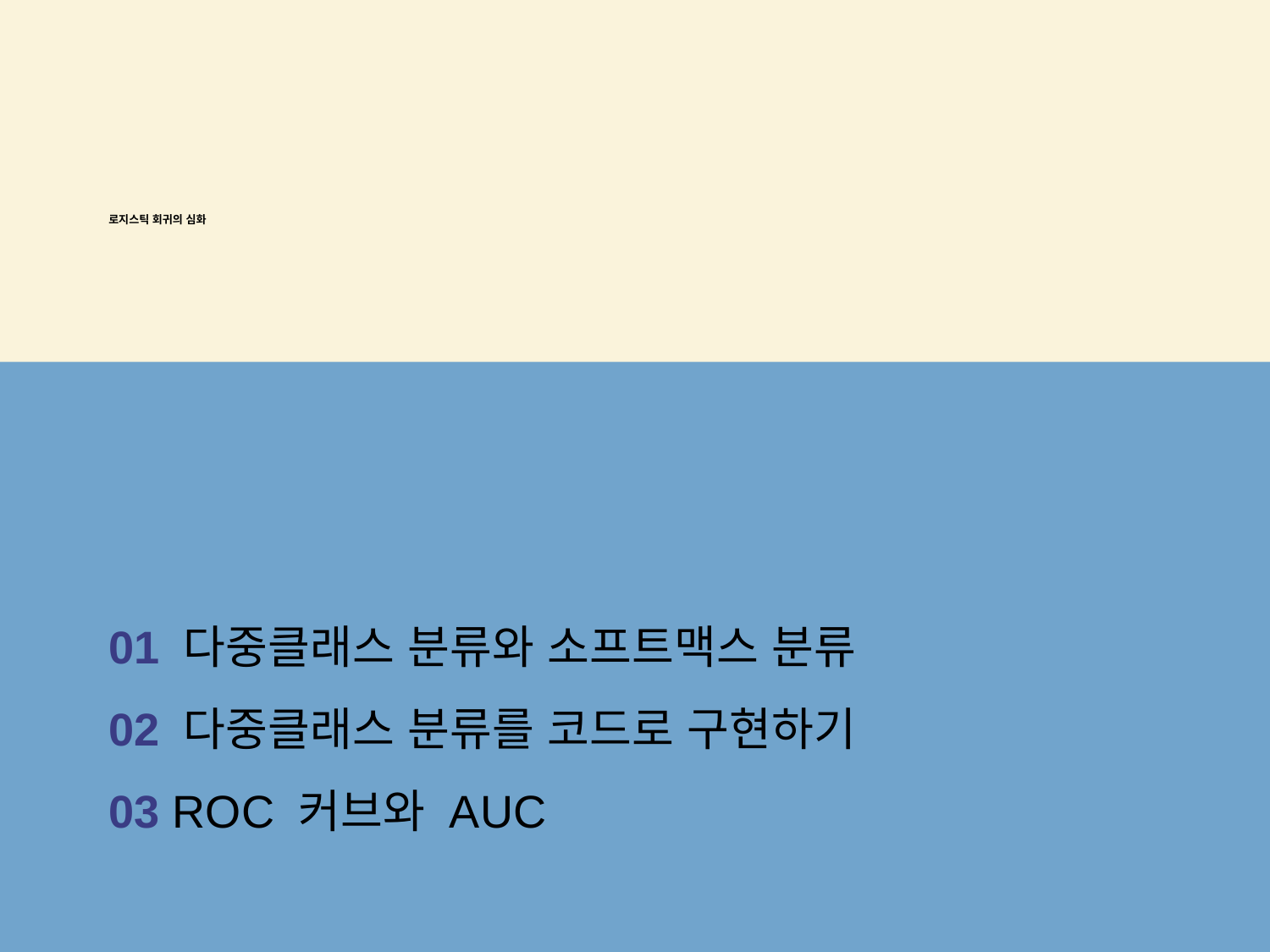

# 로지스틱 회귀의 심화
01 다중클래스 분류와 소프트맥스 분류
02 다중클래스 분류를 코드로 구현하기
03 ROC 커브와 AUC